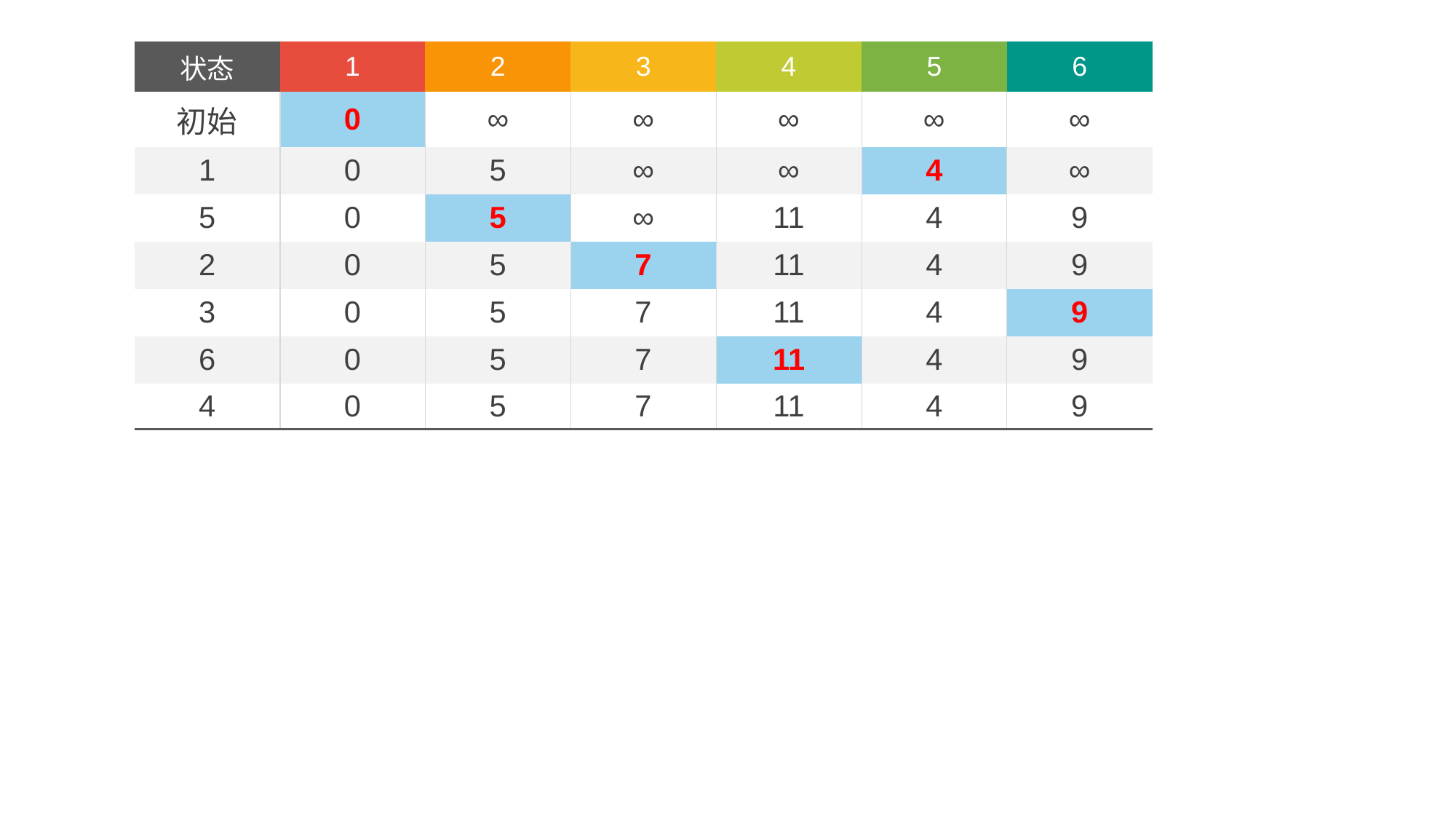

| 状态 | 1 | 2 | 3 | 4 | 5 | 6 |
| --- | --- | --- | --- | --- | --- | --- |
| 初始 | 0 | ∞ | ∞ | ∞ | ∞ | ∞ |
| 1 | 0 | 5 | ∞ | ∞ | 4 | ∞ |
| 5 | 0 | 5 | ∞ | 11 | 4 | 9 |
| 2 | 0 | 5 | 7 | 11 | 4 | 9 |
| 3 | 0 | 5 | 7 | 11 | 4 | 9 |
| 6 | 0 | 5 | 7 | 11 | 4 | 9 |
| 4 | 0 | 5 | 7 | 11 | 4 | 9 |